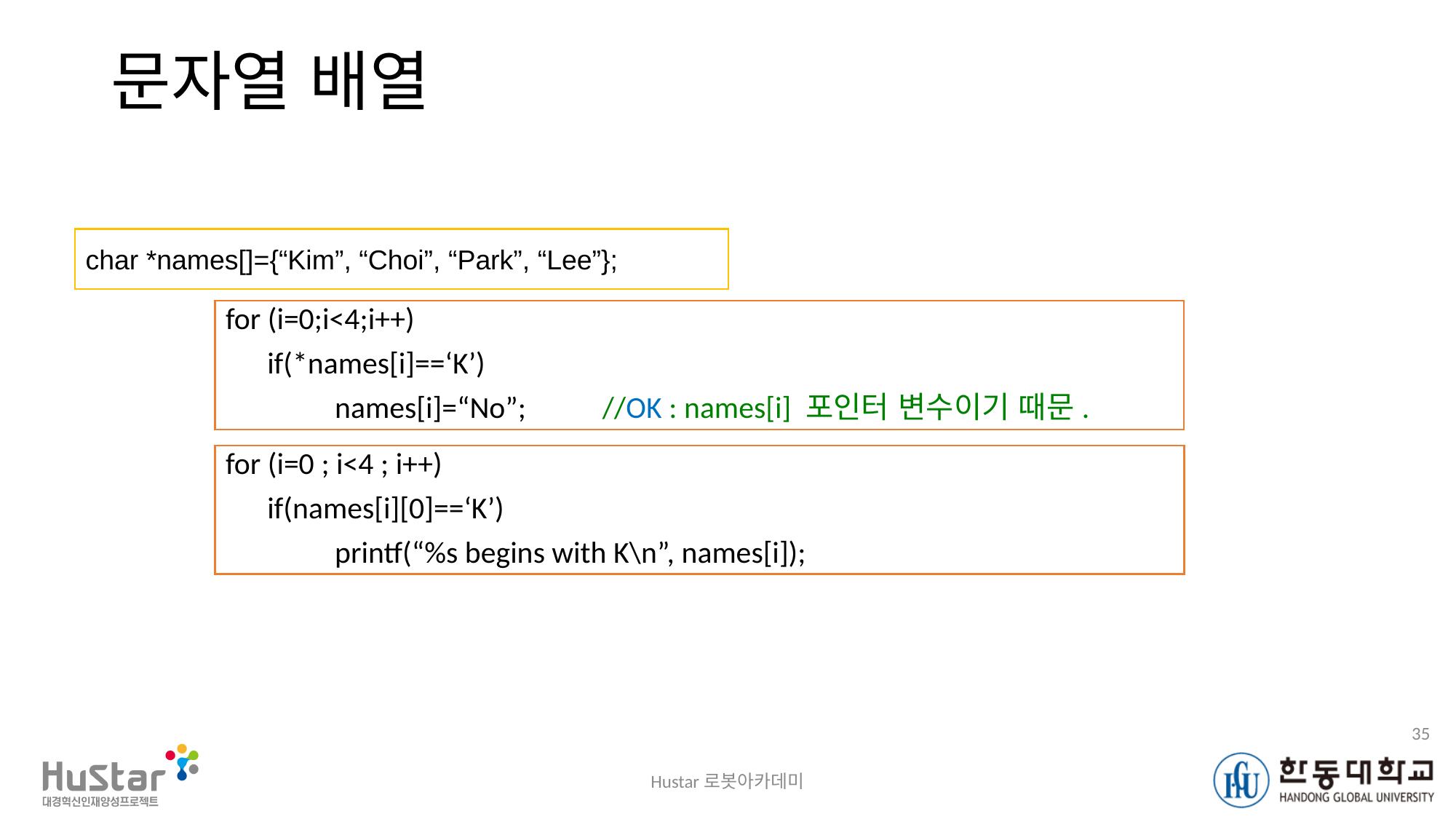

# 문자열 배열

char *names[]={“Kim”, “Choi”, “Park”, “Lee”};
for (i=0;i<4;i++)
      if(*names[i]==‘K’)
 	names[i]=“No”;           //OK : names[i] 포인터 변수이기 때문.
for (i=0 ; i<4 ; i++)
      if(names[i][0]==‘K’)
 	printf(“%s begins with K\n”, names[i]);
35
Hustar로봇아카데미